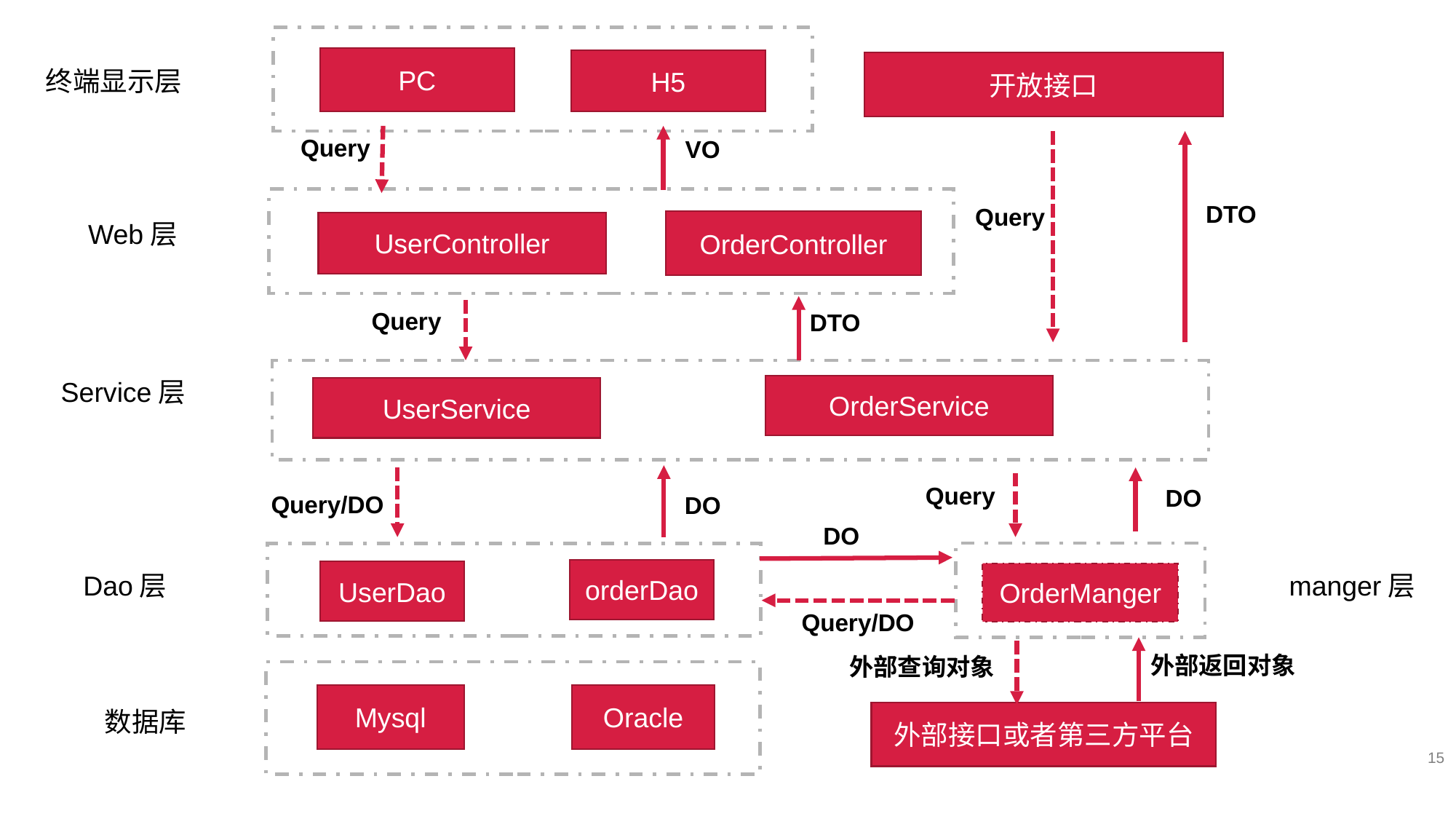

PC
H5
开放接口
终端显示层
Query
VO

DTO
Query
OrderController
Web层
UserController
Query
DTO

Service层
OrderService
UserService
Query
DO
Query/DO
DO
DO

orderDao
UserDao
Dao层
OrderManger
manger层
Query/DO
外部返回对象
外部查询对象

Mysql
Oracle
数据库
外部接口或者第三方平台
15